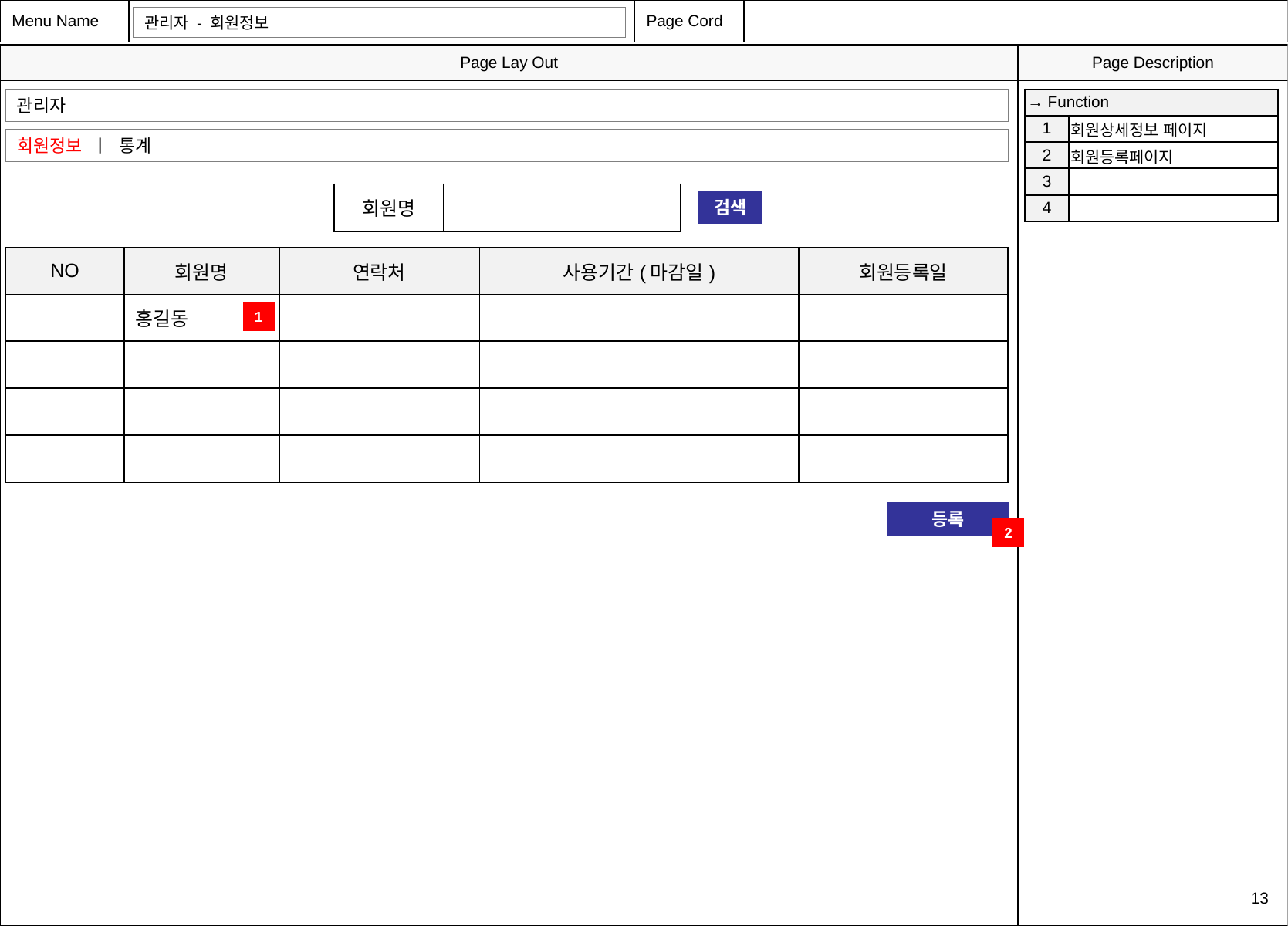

관리자 - 회원정보
| → Function |  |
| --- | --- |
| 1 | 회원상세정보 페이지 |
| 2 | 회원등록페이지 |
| 3 |  |
| 4 |  |
관리자
회원정보  ㅣ  통계
| 회원명 |  |
| --- | --- |
검색
| NO | 회원명 | 연락처 | 사용기간(마감일) | 회원등록일 |
| --- | --- | --- | --- | --- |
|  | 홍길동 |  |  |  |
|  |  |  |  |  |
|  |  |  |  |  |
|  |  |  |  |  |
1
등록
2